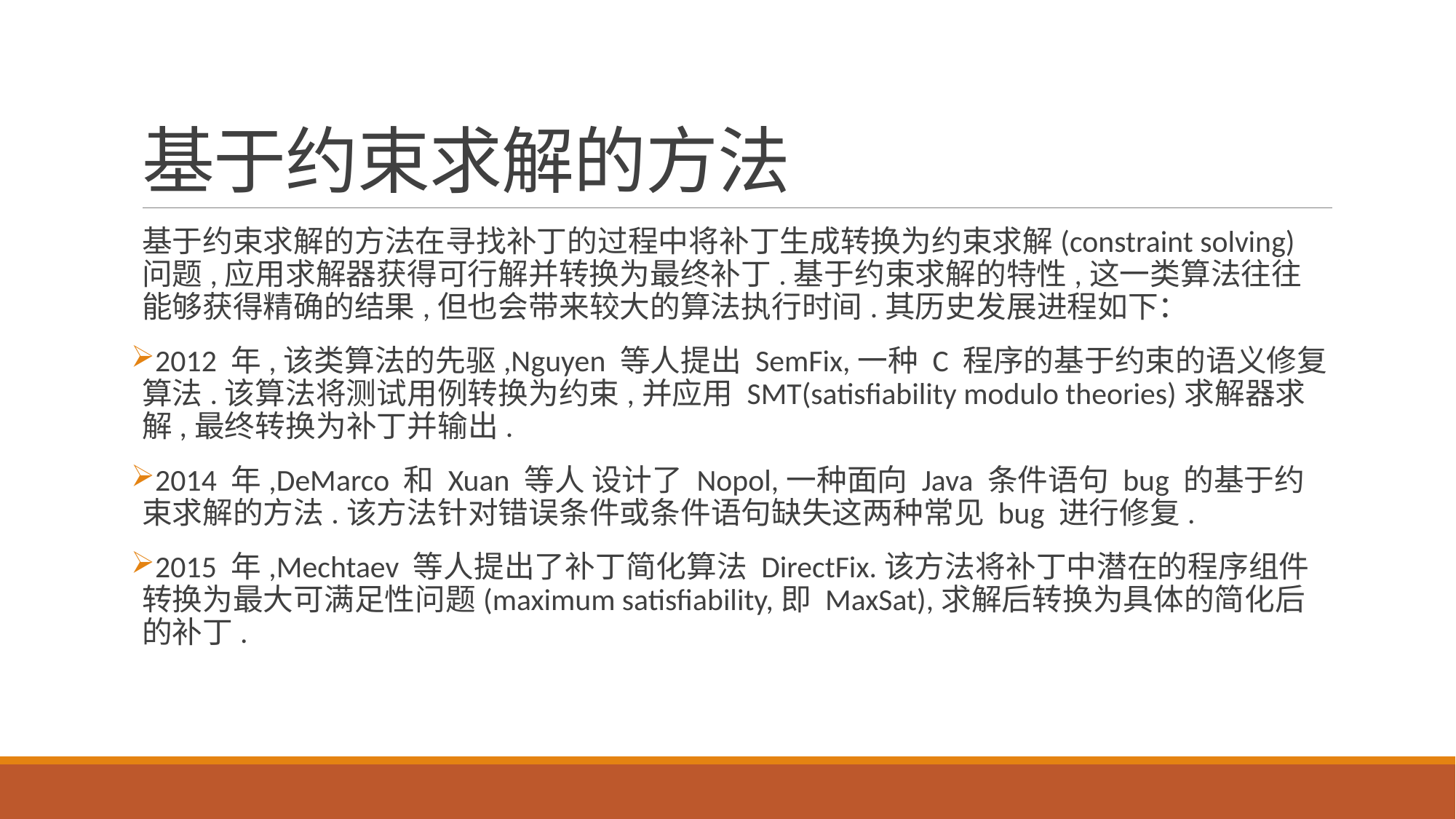

# 基于约束求解的方法
基于约束求解的方法在寻找补丁的过程中将补丁生成转换为约束求解(constraint solving)问题,应用求解器获得可行解并转换为最终补丁.基于约束求解的特性,这一类算法往往能够获得精确的结果,但也会带来较大的算法执行时间.其历史发展进程如下：
2012 年,该类算法的先驱,Nguyen 等人提出 SemFix,一种 C 程序的基于约束的语义修复算法.该算法将测试用例转换为约束,并应用 SMT(satisfiability modulo theories)求解器求解,最终转换为补丁并输出.
2014 年,DeMarco 和 Xuan 等人 设计了 Nopol,一种面向 Java 条件语句 bug 的基于约束求解的方法.该方法针对错误条件或条件语句缺失这两种常见 bug 进行修复.
2015 年,Mechtaev 等人提出了补丁简化算法 DirectFix.该方法将补丁中潜在的程序组件转换为最大可满足性问题(maximum satisfiability,即 MaxSat),求解后转换为具体的简化后的补丁.